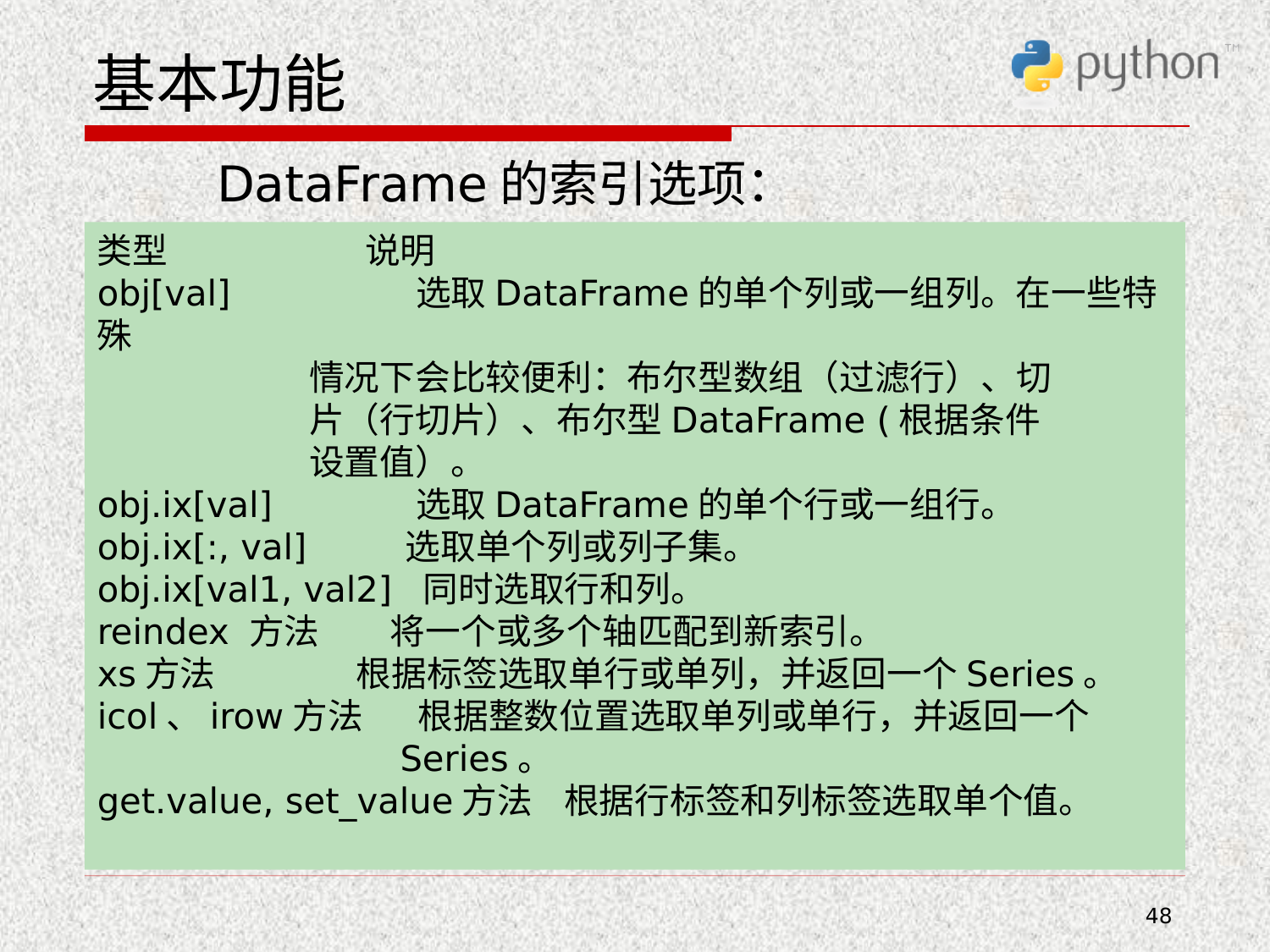

# 基本功能
        DataFrame的索引选项：
类型	                  说明
obj[val]	     选取DataFrame的单个列或一组列。在一些特殊
                          情况下会比较便利：布尔型数组（过滤行）、切
                          片（行切片）、布尔型DataFrame (根据条件
                          设置值）。
obj.ix[val]	     选取DataFrame的单个行或一组行。
obj.ix[:, val]        选取单个列或列子集。
obj.ix[val1, val2]  同时选取行和列。
reindex 方法         将一个或多个轴匹配到新索引。
xs方法                  根据标签选取单行或单列，并返回一个Series。
icol、irow方法       根据整数位置选取单列或单行，并返回一个
                           Series。
get.value, set_value方法    根据行标签和列标签选取单个值。

48